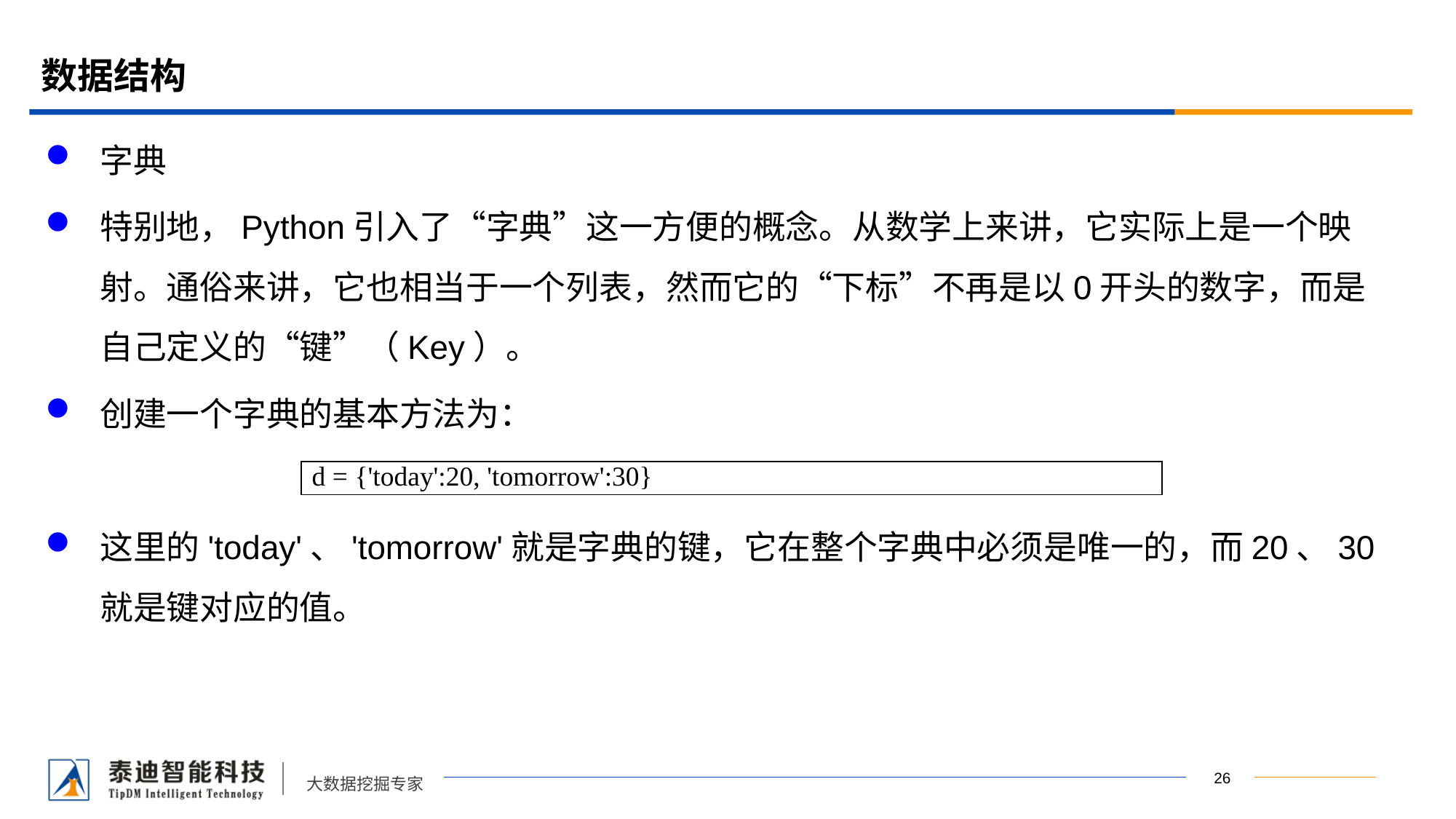

# 数据结构
字典
特别地，Python引入了“字典”这一方便的概念。从数学上来讲，它实际上是一个映射。通俗来讲，它也相当于一个列表，然而它的“下标”不再是以0开头的数字，而是自己定义的“键”（Key）。
创建一个字典的基本方法为：

这里的'today'、'tomorrow'就是字典的键，它在整个字典中必须是唯一的，而20、30就是键对应的值。
| d = {'today':20, 'tomorrow':30} |
| --- |